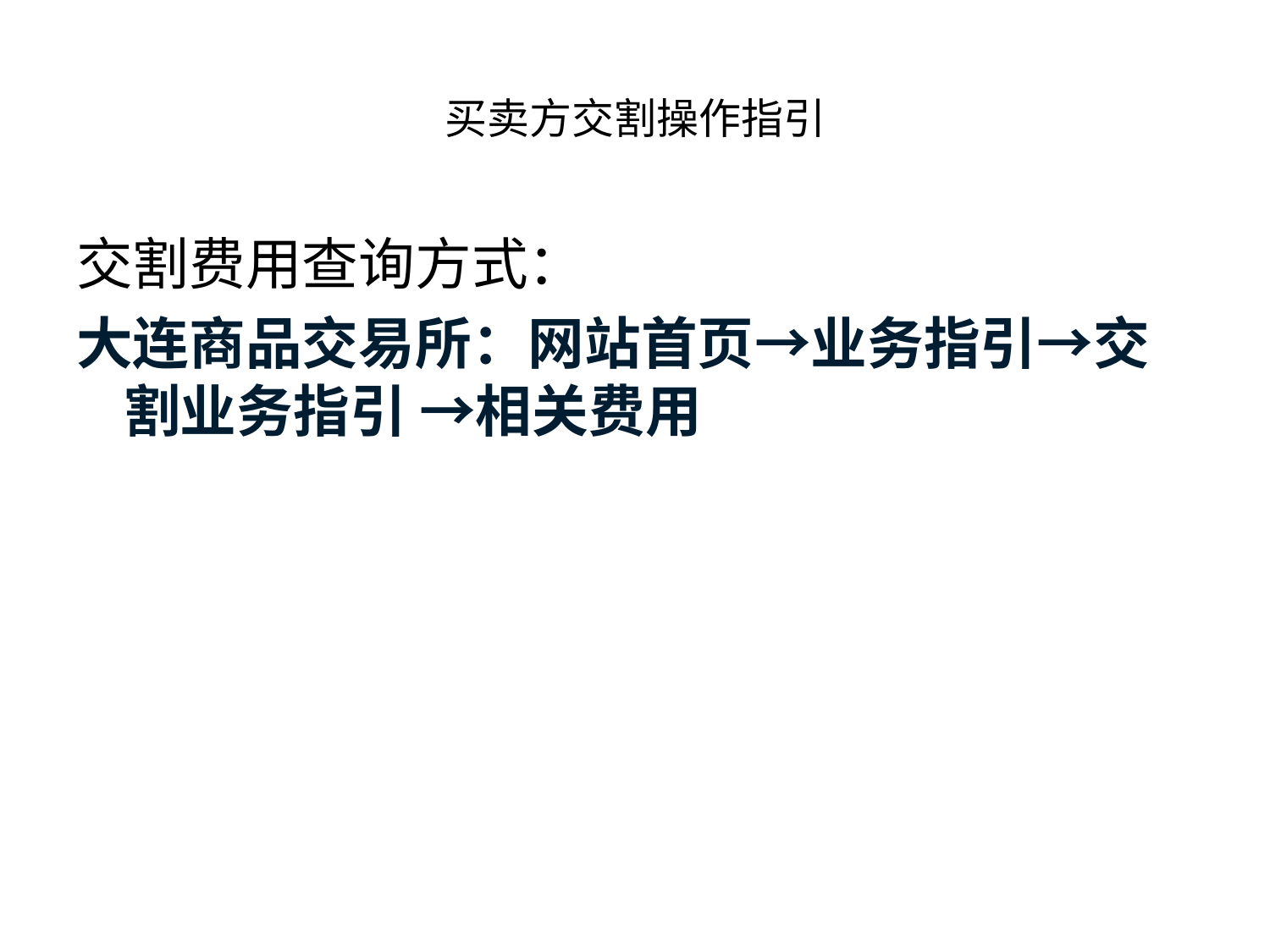

# 买卖方交割操作指引
交割费用查询方式：
大连商品交易所：网站首页→业务指引→交割业务指引 →相关费用